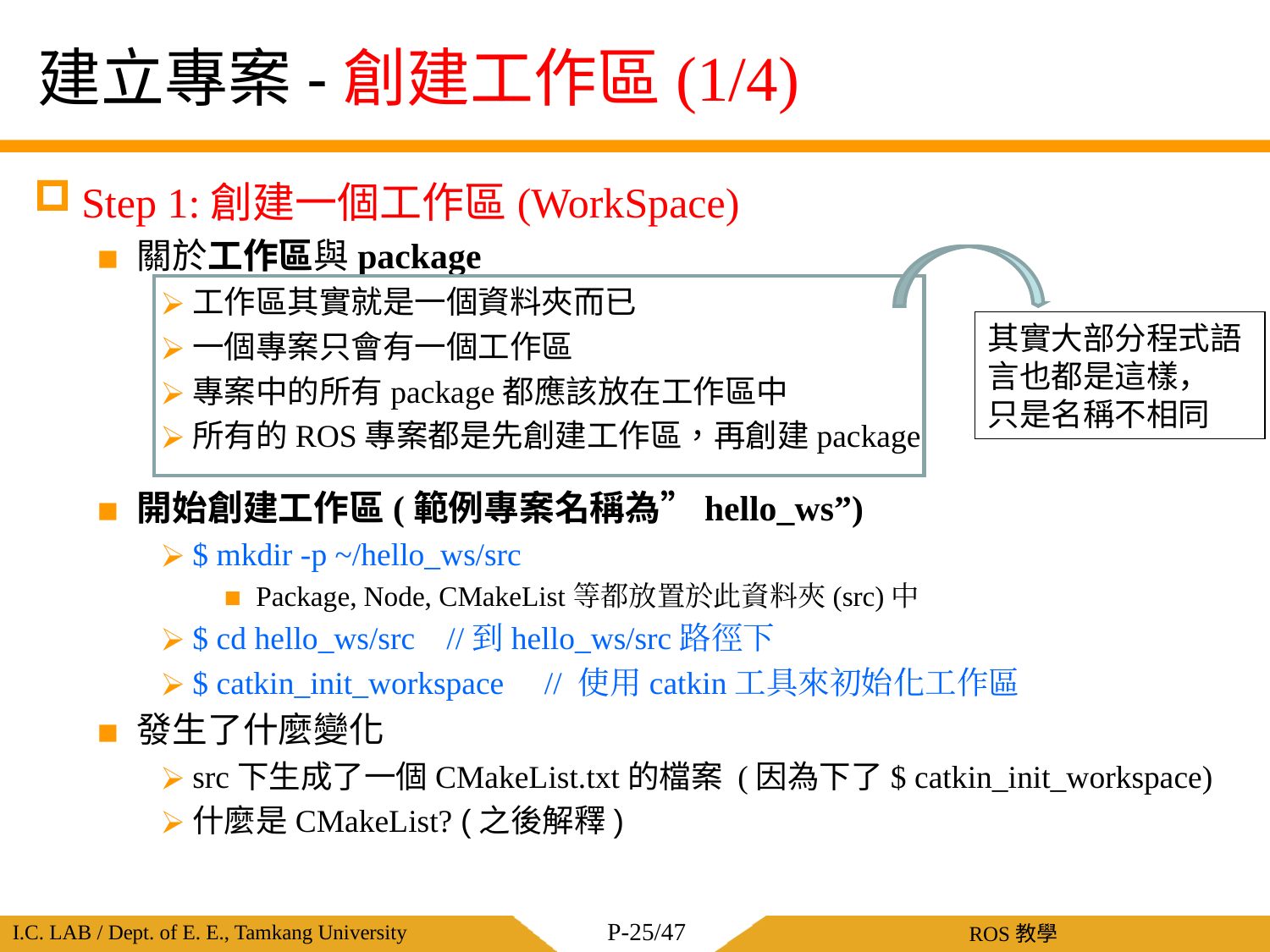

# 建立專案-創建工作區(1/4)
Step 1:創建一個工作區(WorkSpace)
關於工作區與package
工作區其實就是一個資料夾而已
一個專案只會有一個工作區
專案中的所有package都應該放在工作區中
所有的ROS專案都是先創建工作區，再創建package

開始創建工作區(範例專案名稱為”hello_ws”)
$ mkdir -p ~/hello_ws/src
Package, Node, CMakeList等都放置於此資料夾(src)中
$ cd hello_ws/src 	//到hello_ws/src路徑下
$ catkin_init_workspace     // 使用catkin工具來初始化工作區
發生了什麼變化
src下生成了一個CMakeList.txt的檔案 (因為下了$ catkin_init_workspace)
什麼是CMakeList? (之後解釋)

其實大部分程式語言也都是這樣，
只是名稱不相同